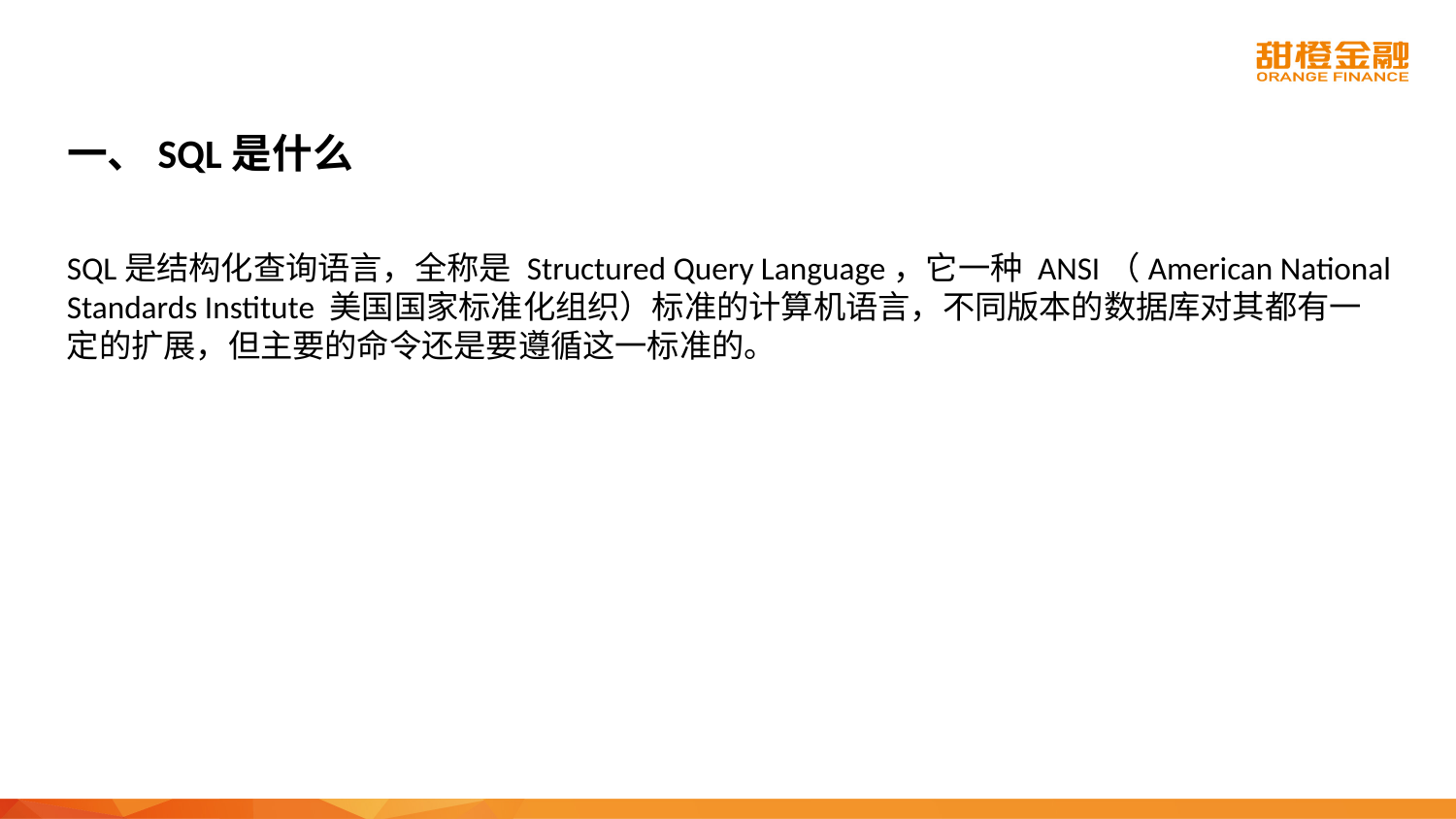

# 一、SQL是什么
SQL是结构化查询语言，全称是 Structured Query Language，它一种 ANSI（American National Standards Institute 美国国家标准化组织）标准的计算机语言，不同版本的数据库对其都有一定的扩展，但主要的命令还是要遵循这一标准的。